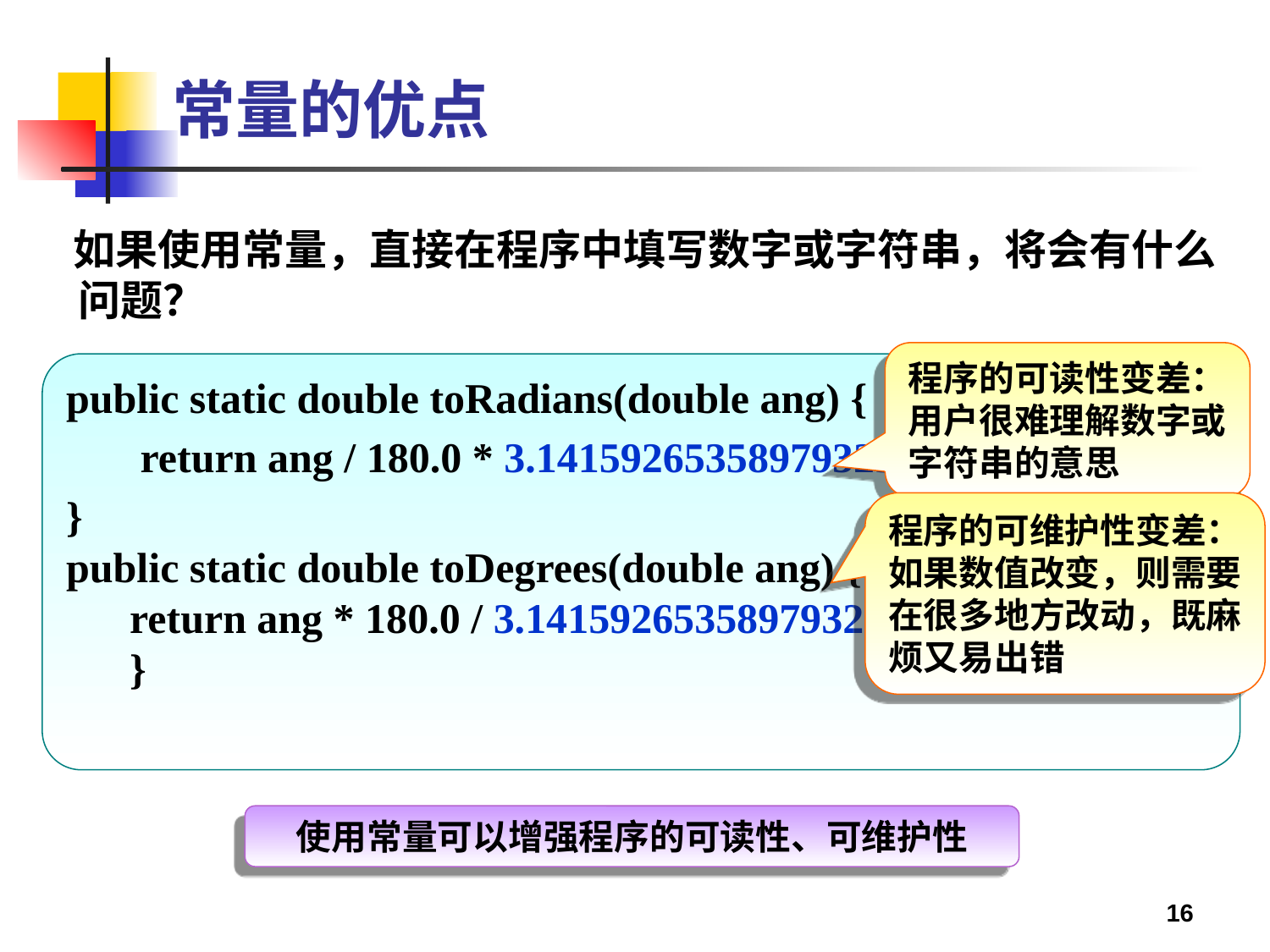

# 常量的优点
如果使用常量，直接在程序中填写数字或字符串，将会有什么问题？
程序的可读性变差：用户很难理解数字或字符串的意思
public static double toRadians(double ang) {
       return ang / 180.0 * 3.14159265358979323846;
}
public static double toDegrees(double ang) {
return ang * 180.0 / 3.14159265358979323846;
}

程序的可维护性变差：如果数值改变，则需要在很多地方改动，既麻烦又易出错
使用常量可以增强程序的可读性、可维护性
16